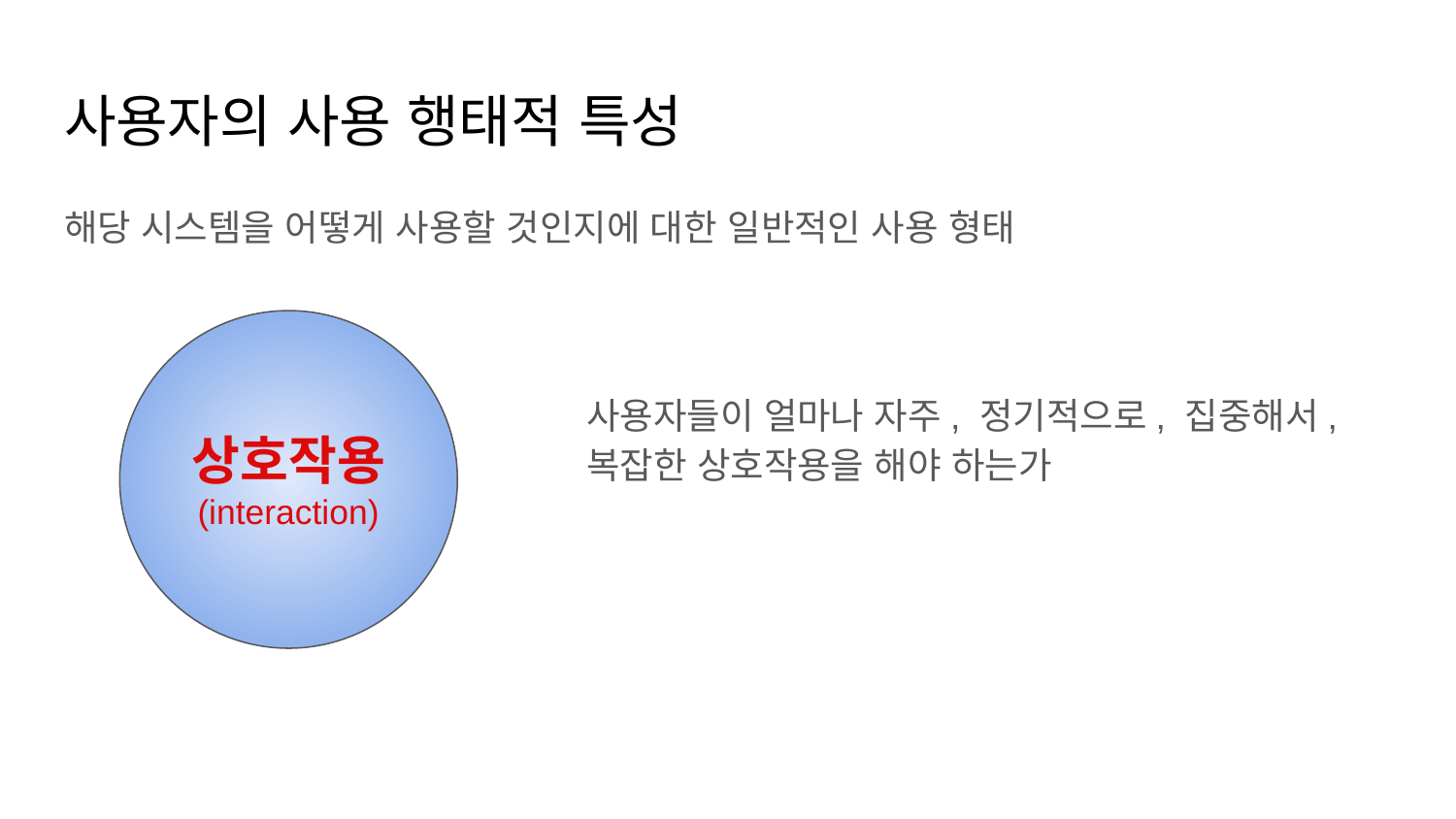

# 사용자의 사용 행태적 특성
해당 시스템을 어떻게 사용할 것인지에 대한 일반적인 사용 형태
상호작용
(interaction)
사용자들이 얼마나 자주, 정기적으로, 집중해서, 복잡한 상호작용을 해야 하는가